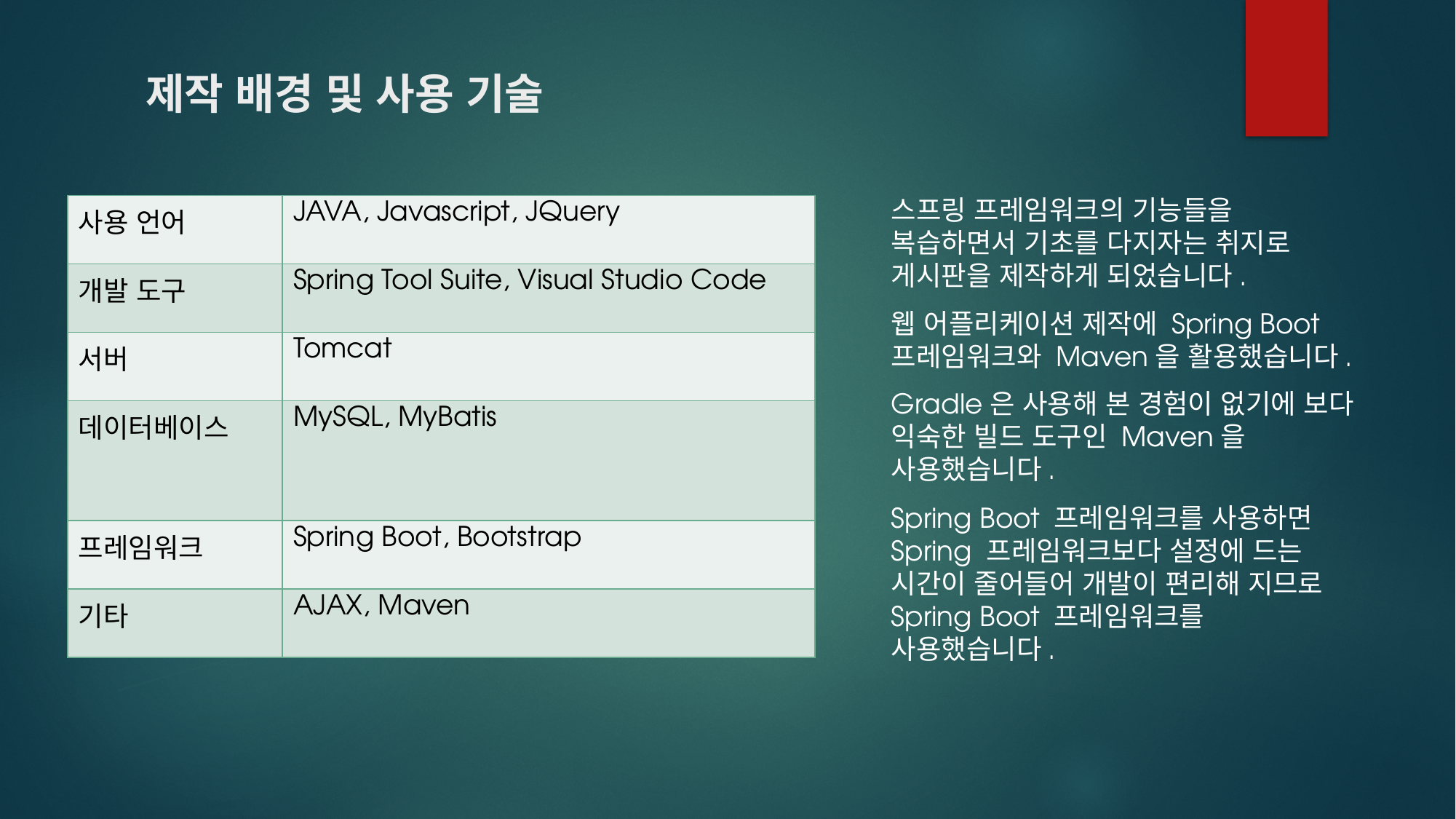

# 제작 배경 및 사용 기술
스프링 프레임워크의 기능들을 복습하면서 기초를 다지자는 취지로 게시판을 제작하게 되었습니다.
웹 어플리케이션 제작에 Spring Boot 프레임워크와 Maven을 활용했습니다.
Gradle은 사용해 본 경험이 없기에 보다 익숙한 빌드 도구인 Maven을 사용했습니다.
Spring Boot 프레임워크를 사용하면 Spring 프레임워크보다 설정에 드는 시간이 줄어들어 개발이 편리해 지므로 Spring Boot 프레임워크를 사용했습니다.
| 사용 언어 | JAVA, Javascript, JQuery |
| --- | --- |
| 개발 도구 | Spring Tool Suite, Visual Studio Code |
| 서버 | Tomcat |
| 데이터베이스 | MySQL, MyBatis |
| 프레임워크 | Spring Boot, Bootstrap |
| 기타 | AJAX, Maven |